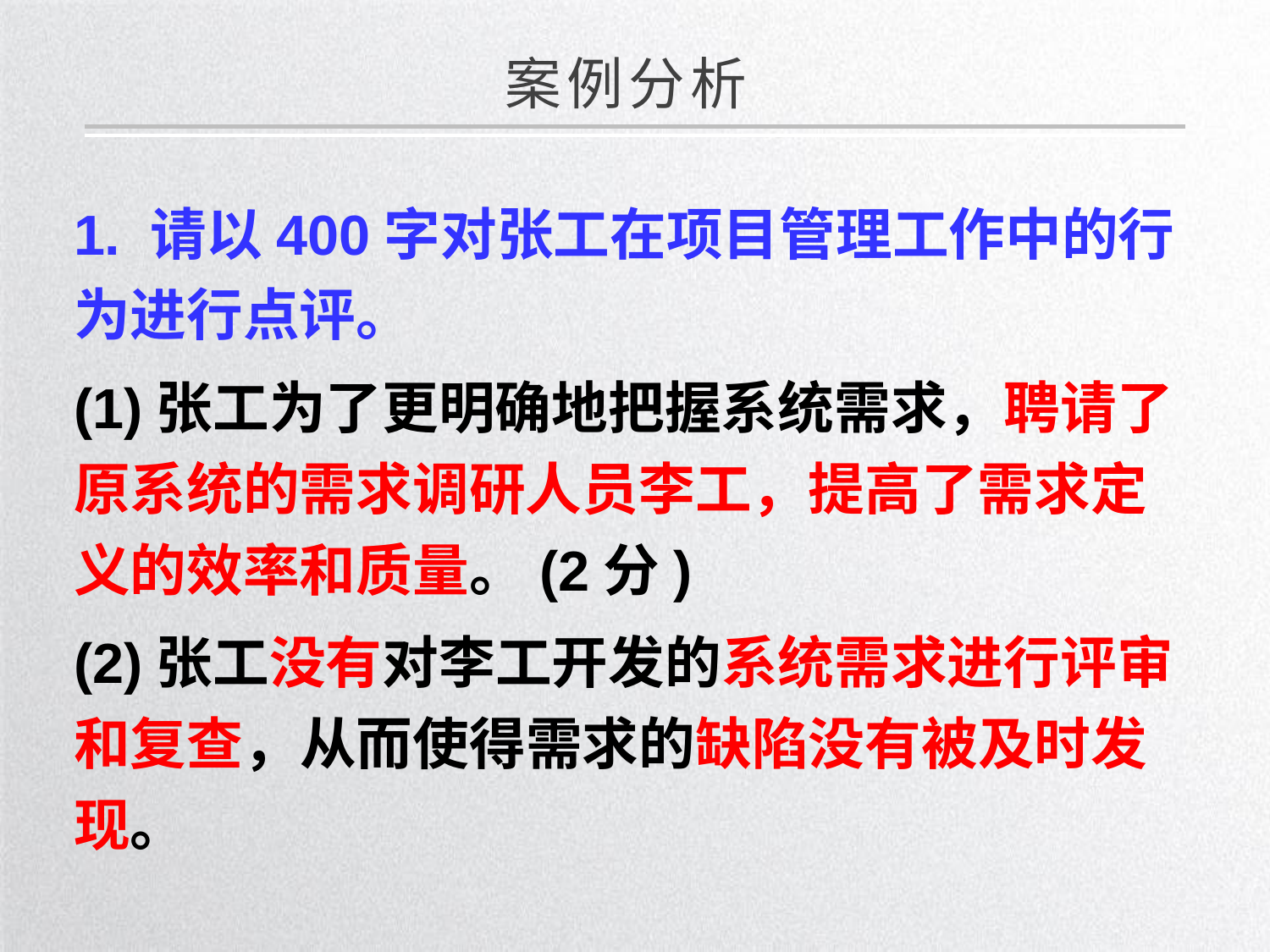

案例分析
1. 请以400字对张工在项目管理工作中的行为进行点评。
(1)张工为了更明确地把握系统需求，聘请了原系统的需求调研人员李工，提高了需求定义的效率和质量。(2分)
(2)张工没有对李工开发的系统需求进行评审和复查，从而使得需求的缺陷没有被及时发现。